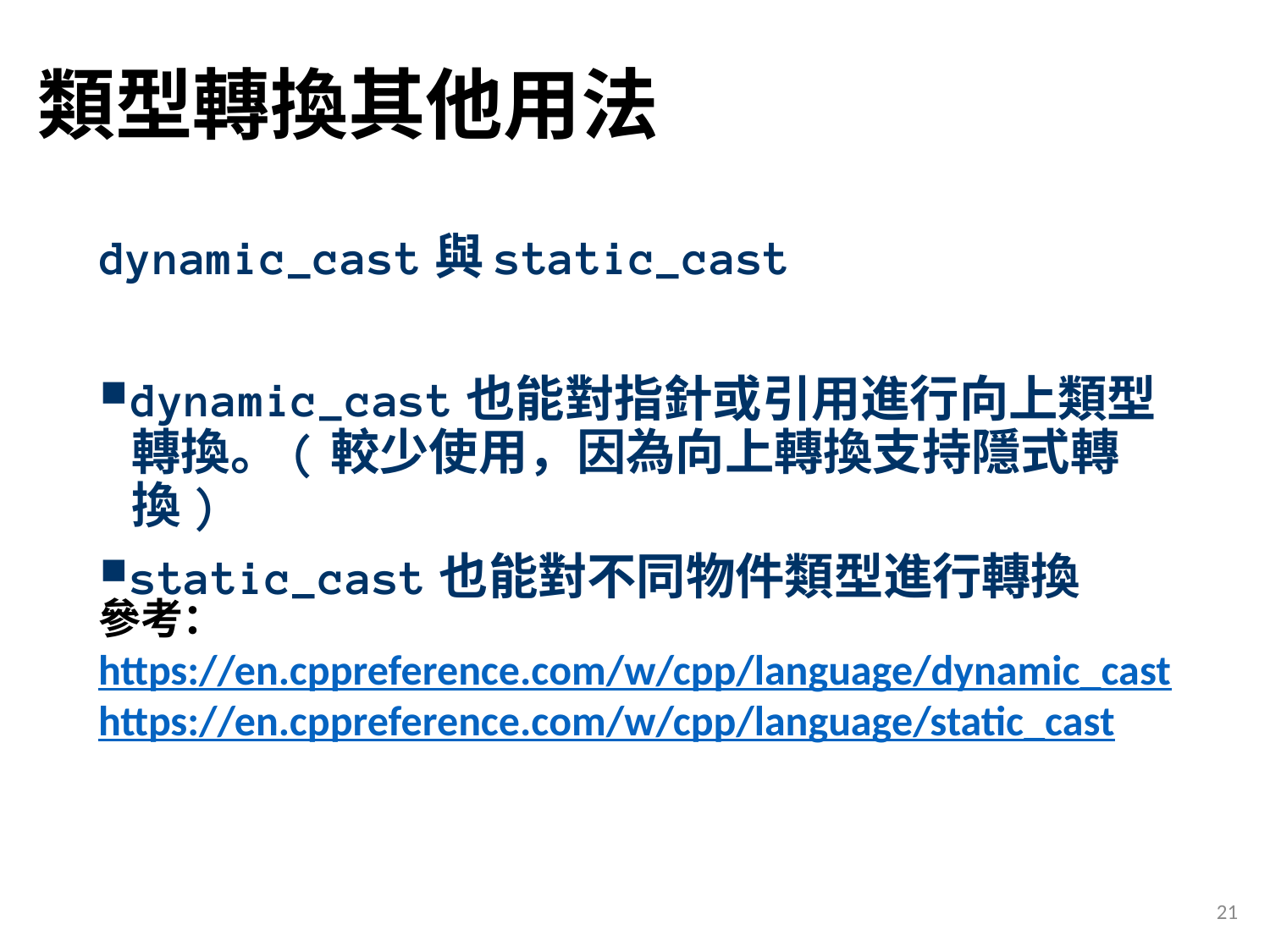

# 類型轉換其他用法
dynamic_cast與static_cast

dynamic_cast也能對指針或引用進行向上類型轉換。(較少使用，因為向上轉換支持隱式轉換)
static_cast也能對不同物件類型進行轉換
參考：
https://en.cppreference.com/w/cpp/language/dynamic_cast
https://en.cppreference.com/w/cpp/language/static_cast

21